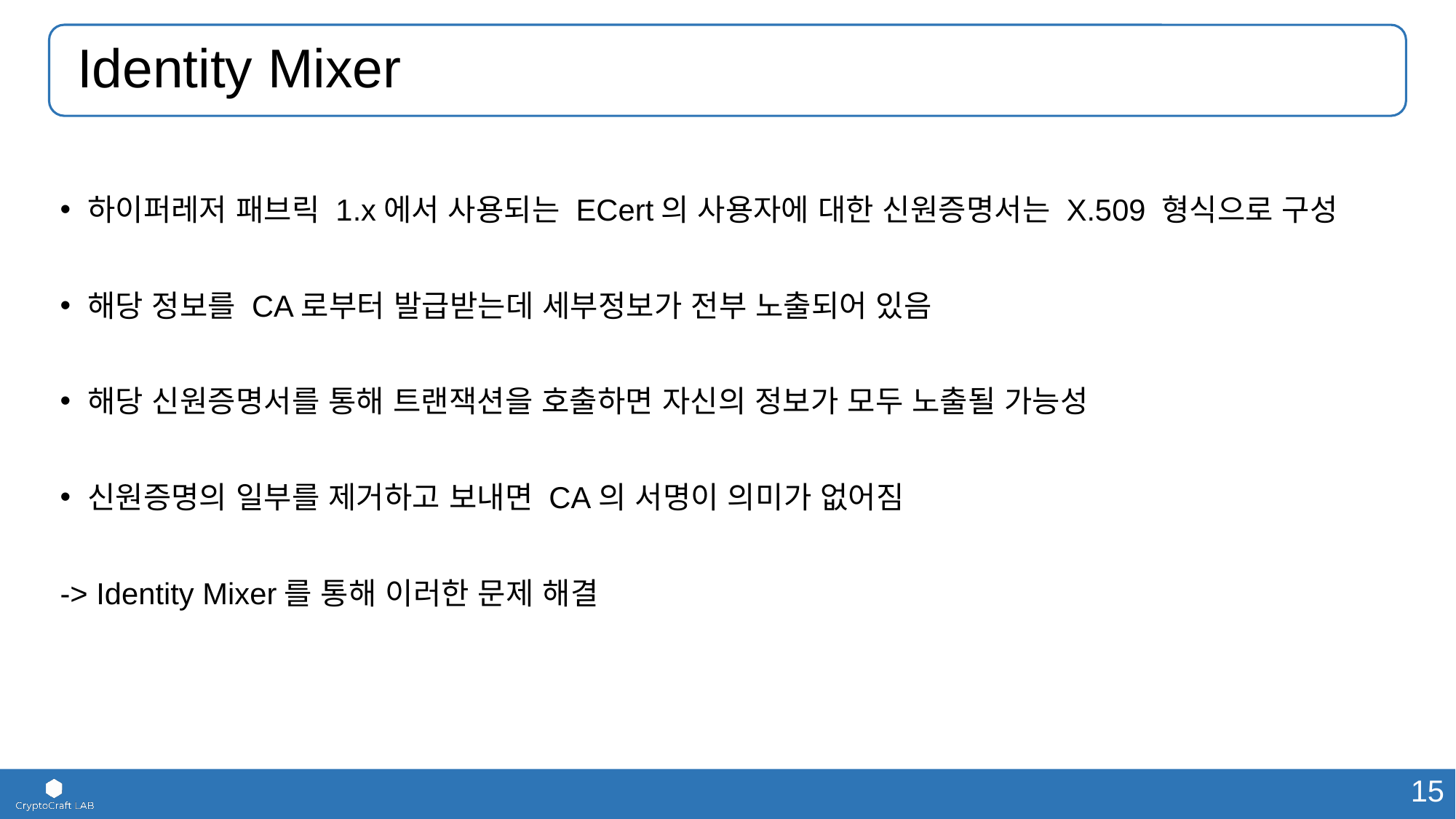

# Identity Mixer

하이퍼레저 패브릭 1.x에서 사용되는 ECert의 사용자에 대한 신원증명서는 X.509 형식으로 구성

해당 정보를 CA로부터 발급받는데 세부정보가 전부 노출되어 있음

해당 신원증명서를 통해 트랜잭션을 호출하면 자신의 정보가 모두 노출될 가능성

신원증명의 일부를 제거하고 보내면 CA의 서명이 의미가 없어짐

-> Identity Mixer를 통해 이러한 문제 해결